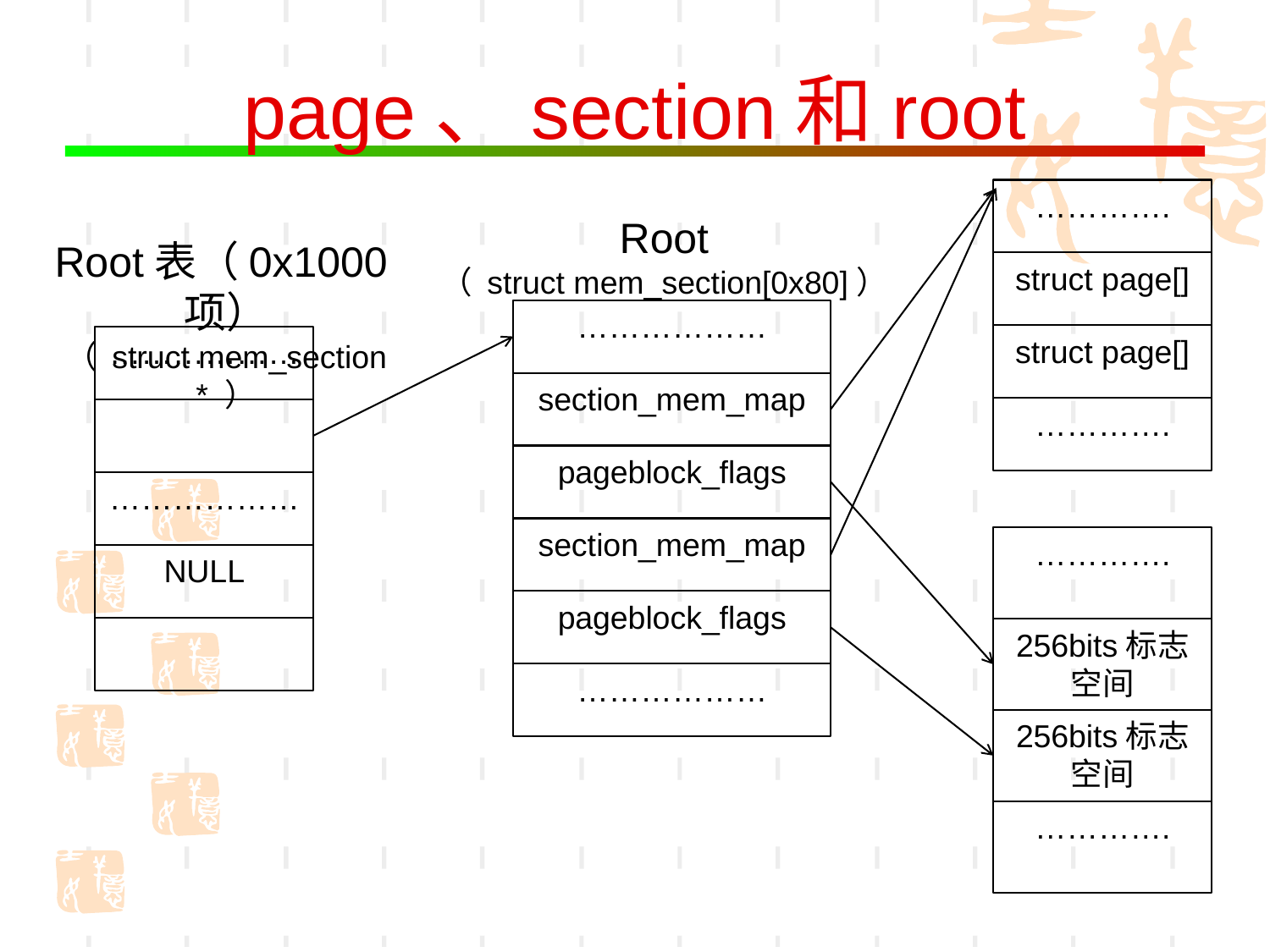

# page、section和root
………….
Root
（ struct mem_section[0x80]）
Root表（0x1000项）
（ struct mem_section * ）
struct page[]
………………
struct page[]
………………
section_mem_map
………….

pageblock_flags
………………
section_mem_map
………….
NULL
pageblock_flags

256bits标志空间
………………
256bits标志空间
………….